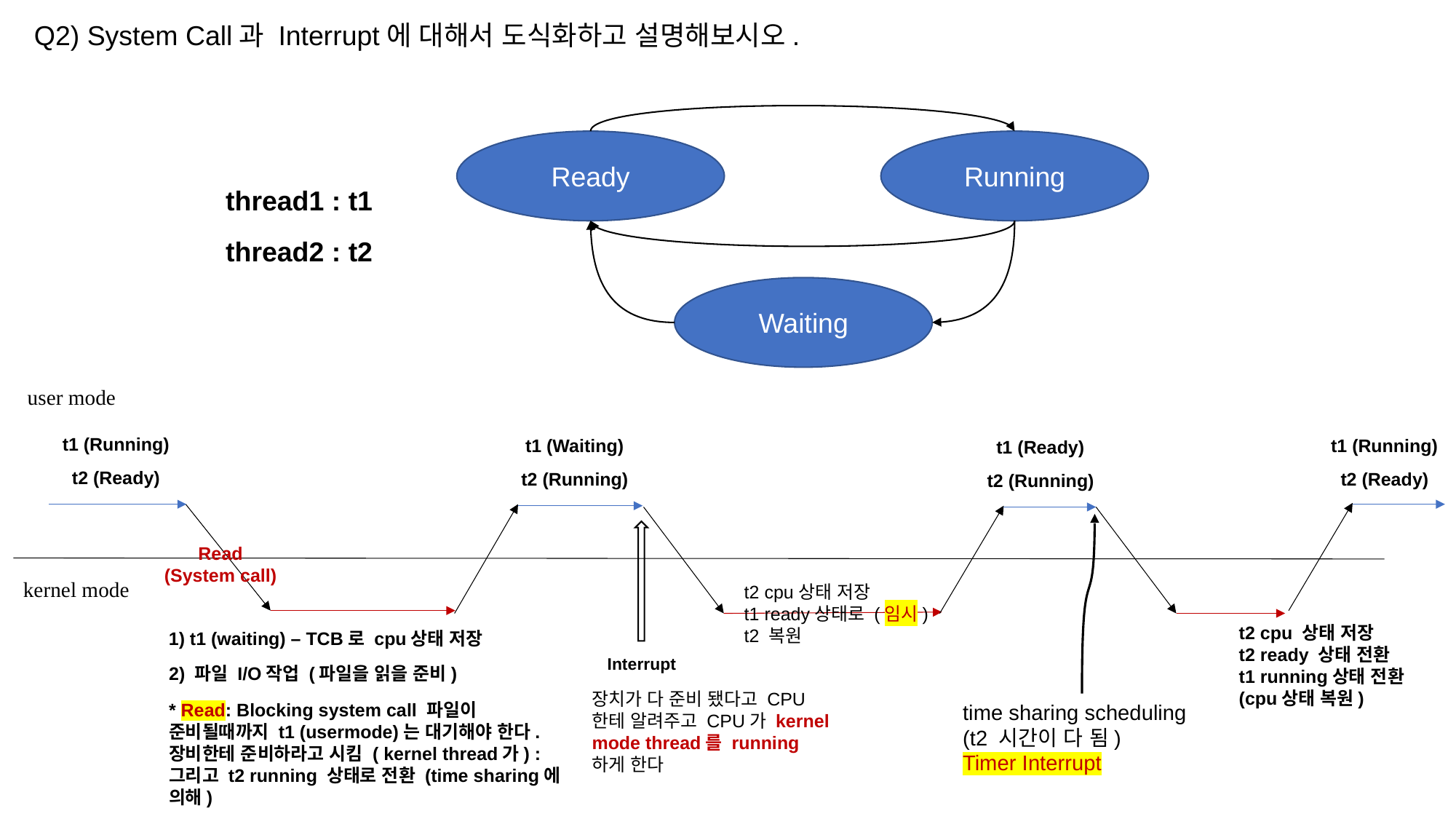

Q2) System Call과 Interrupt에 대해서 도식화하고 설명해보시오.
Ready
Running
Waiting
thread1 : t1
thread2 : t2
user mode
t1 (Running)
t1 (Running)
t1 (Waiting)
t1 (Ready)
t2 (Ready)
t2 (Ready)
t2 (Running)
t2 (Running)

Read
(System call)
kernel mode
t2 cpu상태 저장
t1 ready상태로 (임시)
t2 복원
t2 cpu 상태 저장
t2 ready 상태 전환
t1 running상태 전환
(cpu상태 복원)
1) t1 (waiting) – TCB로 cpu상태 저장
Interrupt
2) 파일 I/O작업 (파일을 읽을 준비)

* Read: Blocking system call 파일이 준비될때까지 t1 (usermode)는 대기해야 한다. 장비한테 준비하라고 시킴 ( kernel thread가) : 그리고 t2 running 상태로 전환 (time sharing에 의해)
장치가 다 준비 됐다고 CPU한테 알려주고 CPU가 kernel mode thread를 running하게 한다
time sharing scheduling (t2 시간이 다 됨)
Timer Interrupt